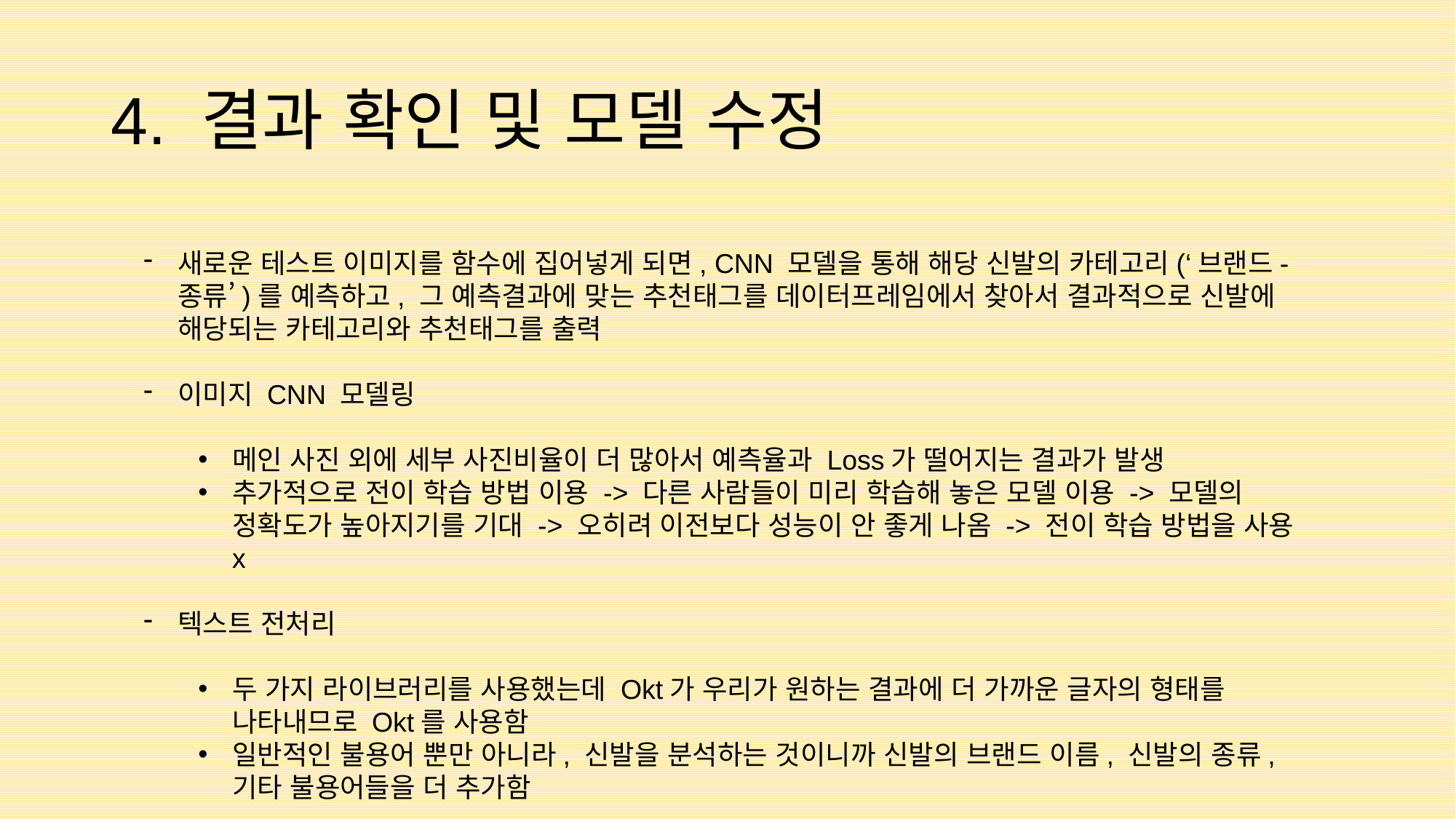

# 4. 결과 확인 및 모델 수정
새로운 테스트 이미지를 함수에 집어넣게 되면, CNN 모델을 통해 해당 신발의 카테고리(‘브랜드-종류’)를 예측하고, 그 예측결과에 맞는 추천태그를 데이터프레임에서 찾아서 결과적으로 신발에 해당되는 카테고리와 추천태그를 출력

이미지 CNN 모델링

메인 사진 외에 세부 사진비율이 더 많아서 예측율과 Loss가 떨어지는 결과가 발생
추가적으로 전이 학습 방법 이용 -> 다른 사람들이 미리 학습해 놓은 모델 이용 -> 모델의 정확도가 높아지기를 기대 -> 오히려 이전보다 성능이 안 좋게 나옴 -> 전이 학습 방법을 사용x
텍스트 전처리

두 가지 라이브러리를 사용했는데 Okt가 우리가 원하는 결과에 더 가까운 글자의 형태를 나타내므로 Okt를 사용함
일반적인 불용어 뿐만 아니라, 신발을 분석하는 것이니까 신발의 브랜드 이름, 신발의 종류, 기타 불용어들을 더 추가함